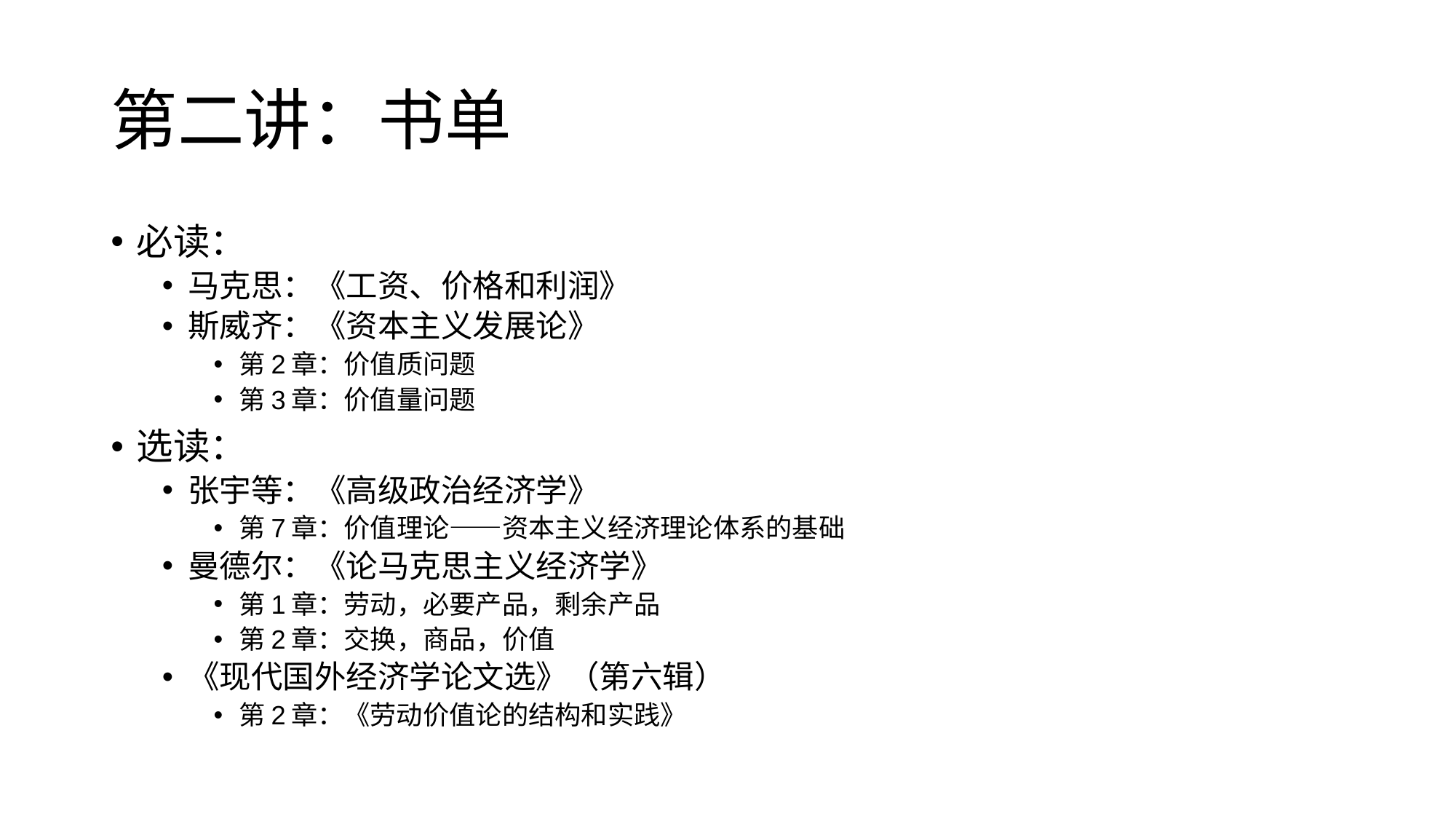

# 第二讲：书单
必读：
马克思：《工资、价格和利润》
斯威齐：《资本主义发展论》
第2章：价值质问题
第3章：价值量问题
选读：
张宇等：《高级政治经济学》
第7章：价值理论——资本主义经济理论体系的基础
曼德尔：《论马克思主义经济学》
第1章：劳动，必要产品，剩余产品
第2章：交换，商品，价值
《现代国外经济学论文选》（第六辑）
第2章：《劳动价值论的结构和实践》